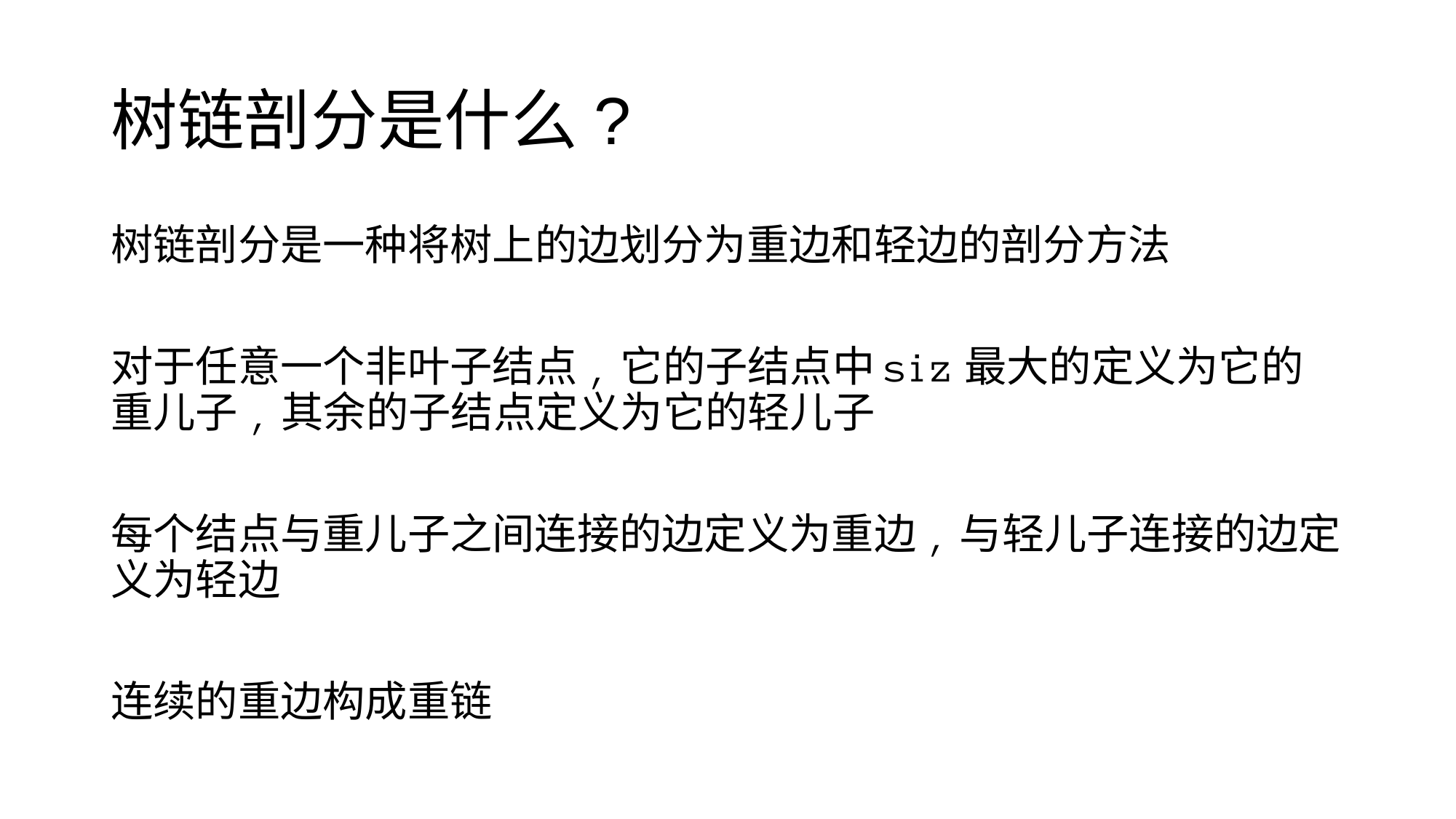

# 树链剖分是什么?
树链剖分是一种将树上的边划分为重边和轻边的剖分方法

对于任意一个非叶子结点,它的子结点中siz最大的定义为它的重儿子,其余的子结点定义为它的轻儿子

每个结点与重儿子之间连接的边定义为重边,与轻儿子连接的边定义为轻边

连续的重边构成重链